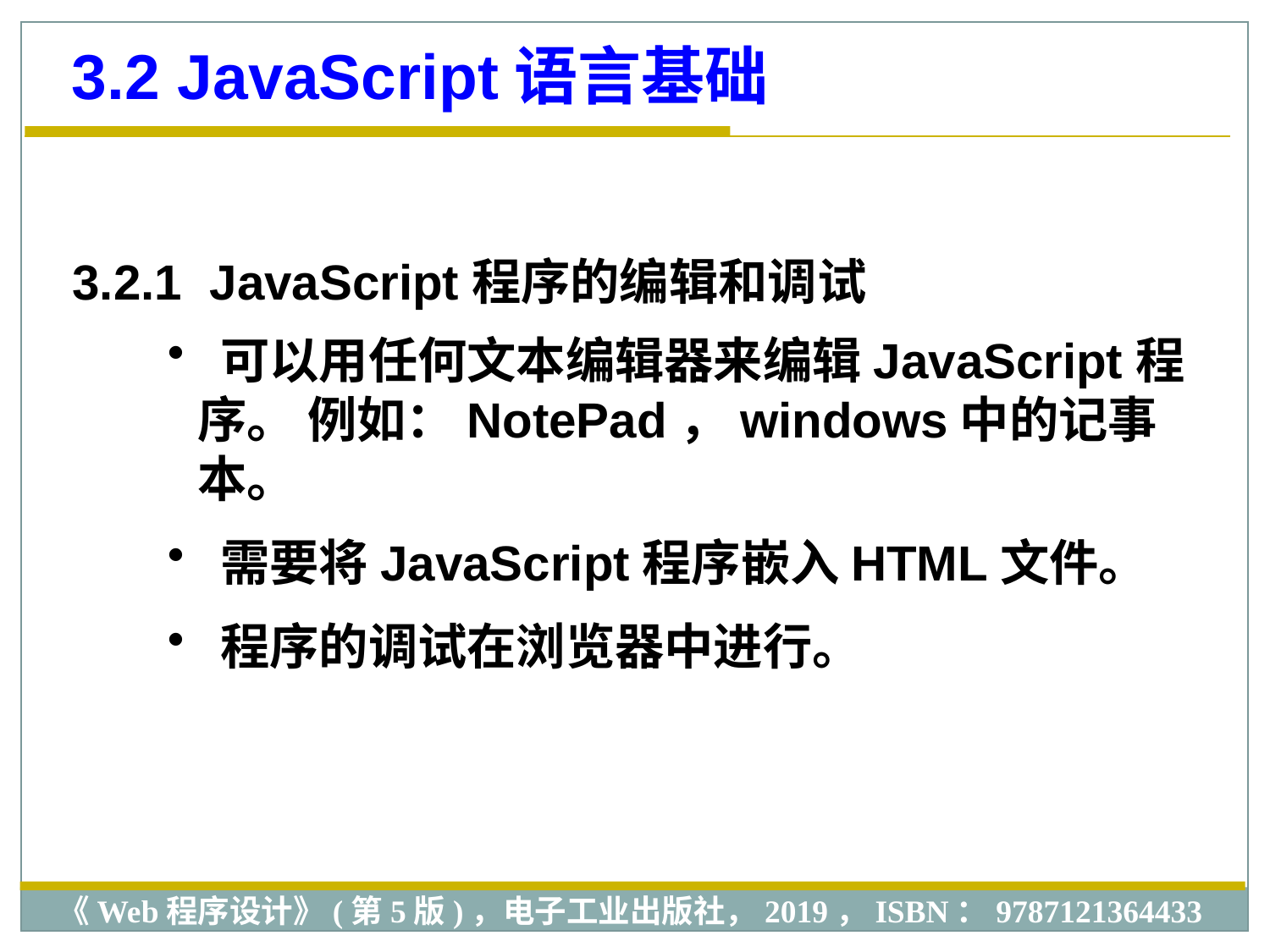

3.2 JavaScript语言基础
3.2.1  JavaScript程序的编辑和调试
 可以用任何文本编辑器来编辑JavaScript程序。 例如：NotePad，windows中的记事本。
 需要将JavaScript程序嵌入HTML文件。
 程序的调试在浏览器中进行。